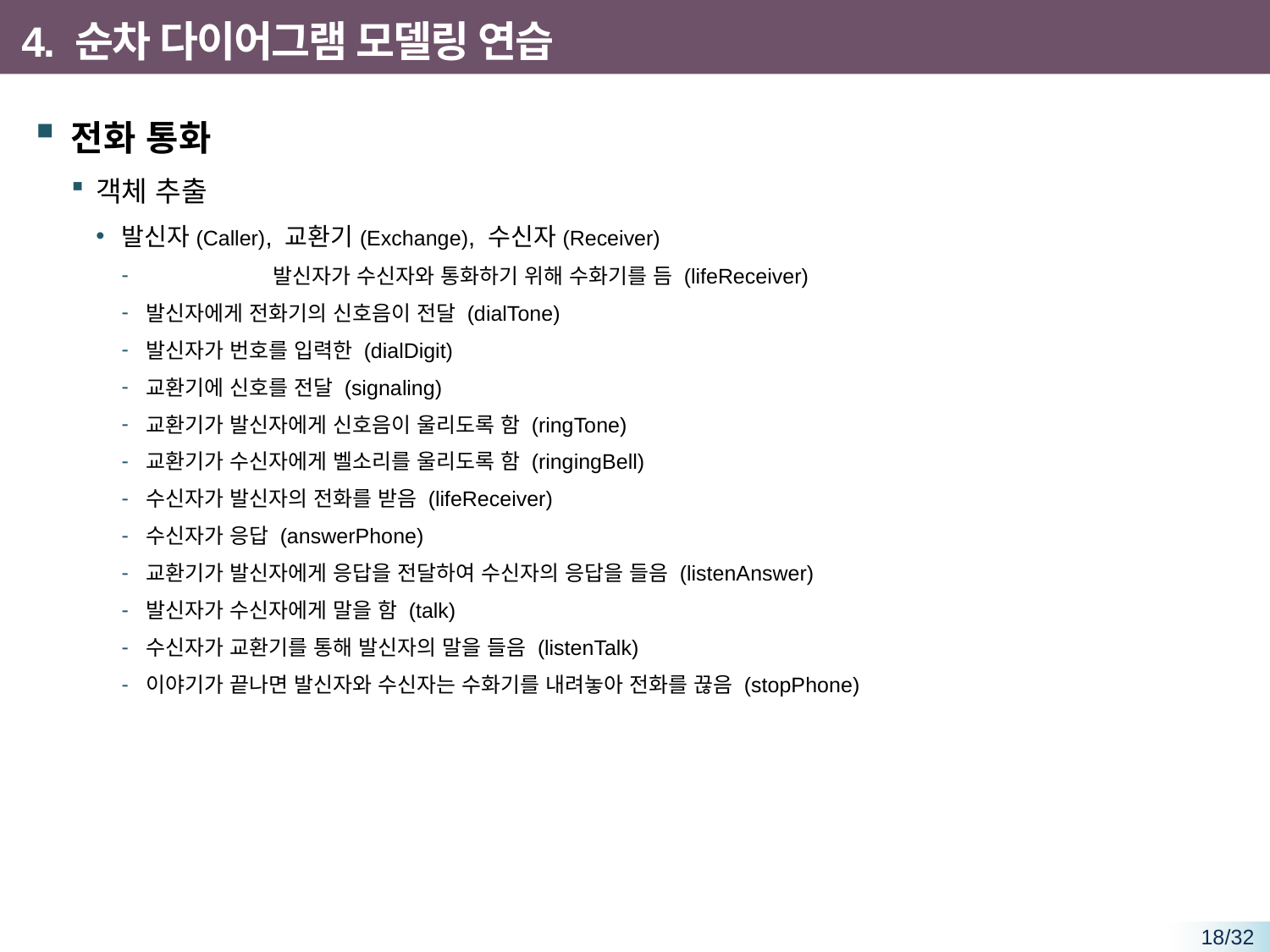

# 4. 순차 다이어그램 모델링 연습
전화 통화
객체 추출
발신자(Caller), 교환기(Exchange), 수신자(Receiver)
	발신자가 수신자와 통화하기 위해 수화기를 듬 (lifeReceiver)
발신자에게 전화기의 신호음이 전달 (dialTone)
발신자가 번호를 입력한 (dialDigit)
교환기에 신호를 전달 (signaling)
교환기가 발신자에게 신호음이 울리도록 함 (ringTone)
교환기가 수신자에게 벨소리를 울리도록 함 (ringingBell)
수신자가 발신자의 전화를 받음 (lifeReceiver)
수신자가 응답 (answerPhone)
교환기가 발신자에게 응답을 전달하여 수신자의 응답을 들음 (listenAnswer)
발신자가 수신자에게 말을 함 (talk)
수신자가 교환기를 통해 발신자의 말을 들음 (listenTalk)
이야기가 끝나면 발신자와 수신자는 수화기를 내려놓아 전화를 끊음 (stopPhone)